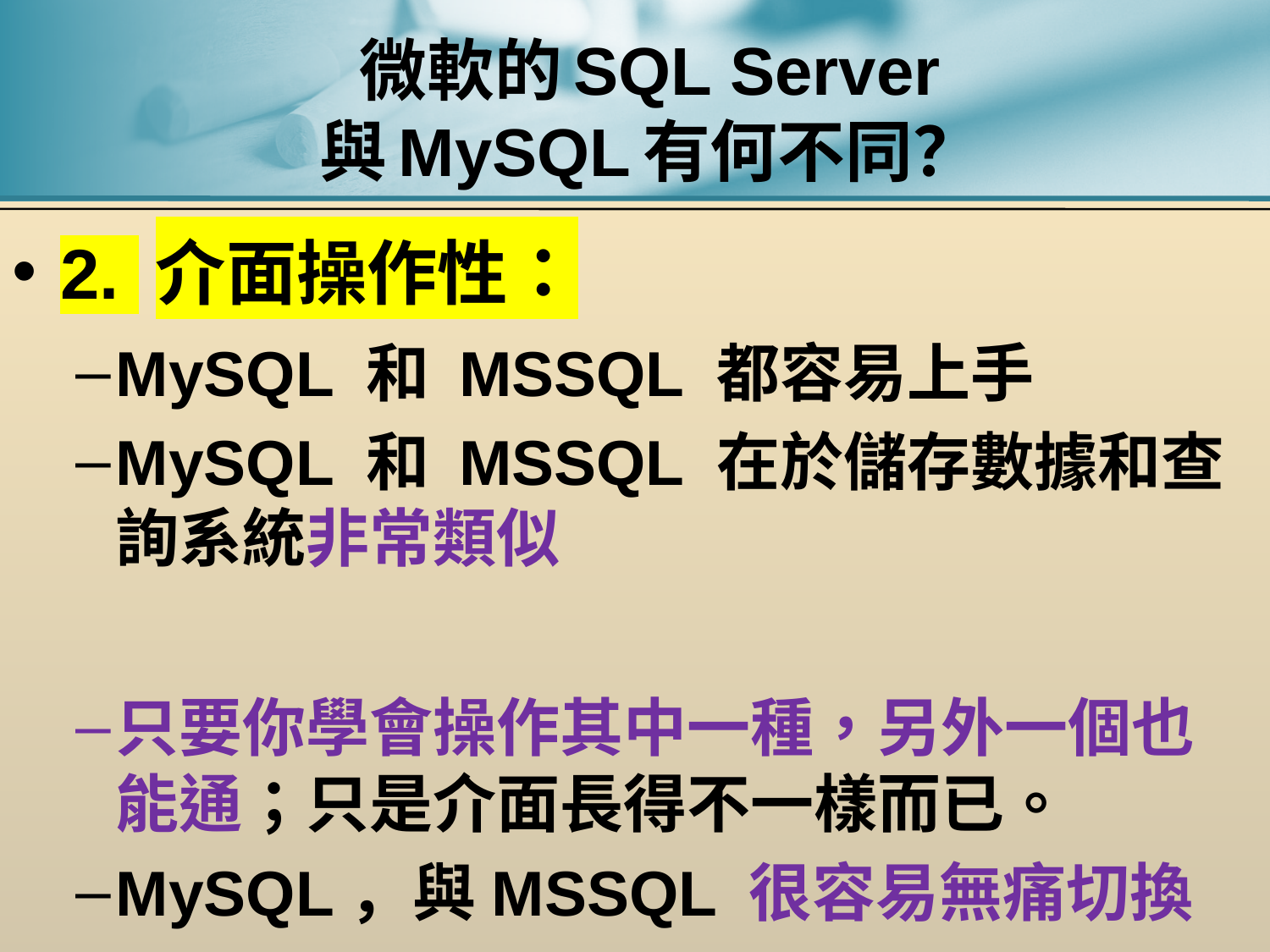

# 微軟的SQL Server 與MySQL有何不同？
2. 介面操作性：
MySQL 和 MSSQL 都容易上手
MySQL 和 MSSQL 在於儲存數據和查詢系統非常類似

只要你學會操作其中一種，另外一個也能通；只是介面長得不一樣而已。
MySQL，與MSSQL 很容易無痛切換